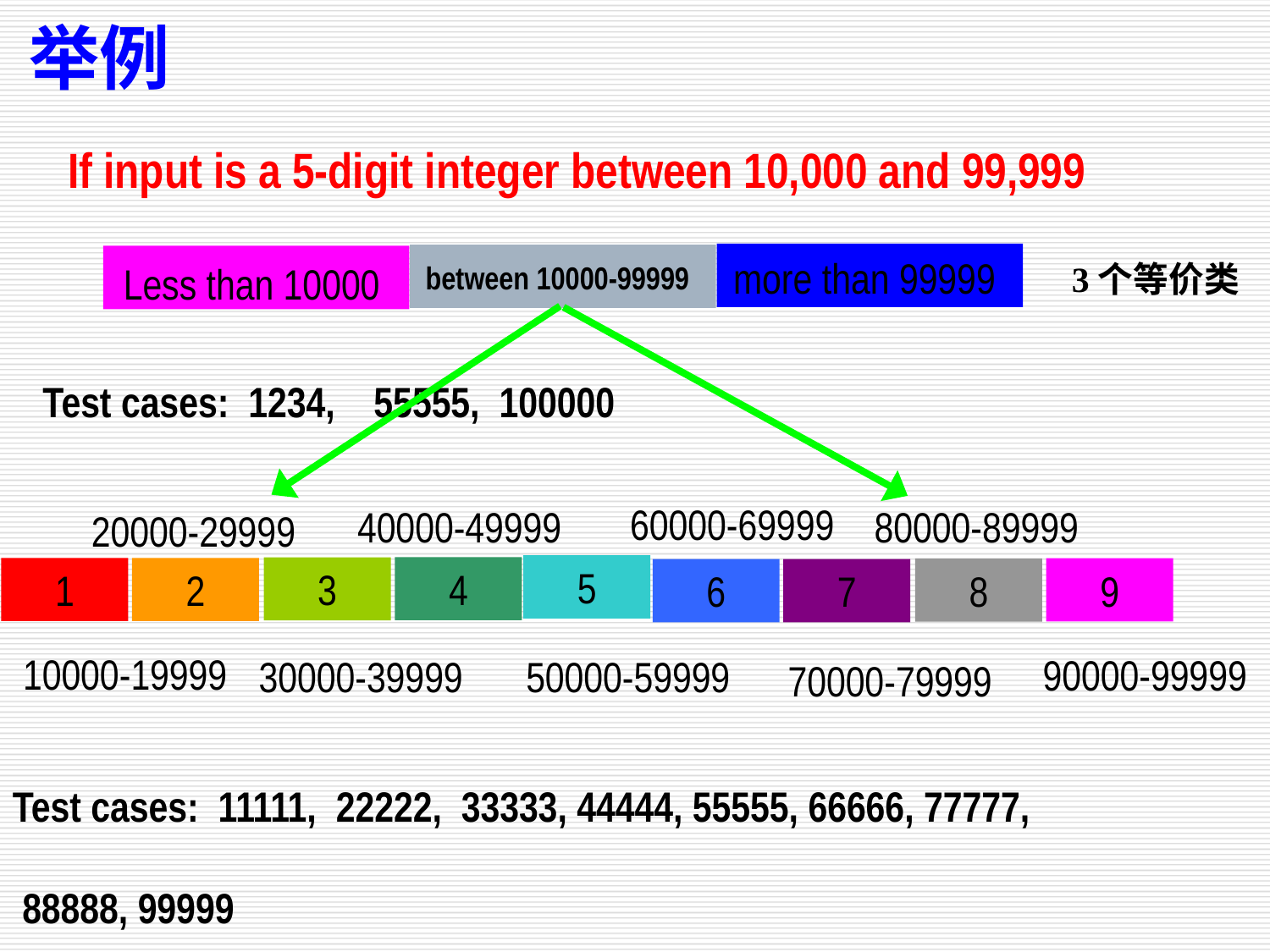

举例
If input is a 5-digit integer between 10,000 and 99,999

more than 99999
between 10000-99999
Less than 10000
3个等价类

Test cases:  1234,    55555,  100000
60000-69999
40000-49999
80000-89999
20000-29999
5
4
3
1
2
9
8
6
7
10000-19999
90000-99999
50000-59999
30000-39999
70000-79999
Test cases:  11111,  22222,  33333, 44444, 55555, 66666, 77777,

 88888, 99999